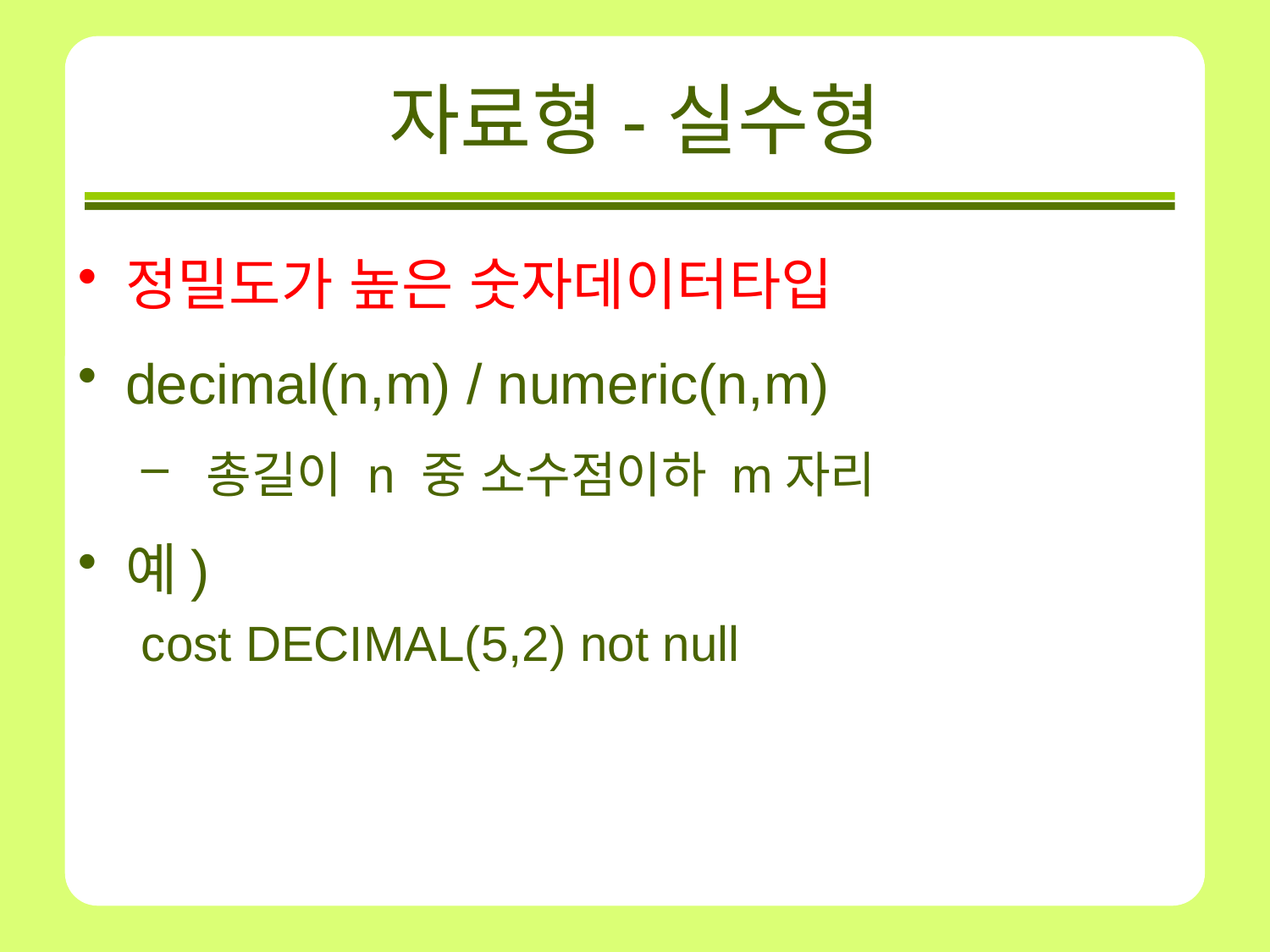

# 자료형-실수형
정밀도가 높은 숫자데이터타입
decimal(n,m) / numeric(n,m)
 총길이 n 중 소수점이하 m자리
예)
cost DECIMAL(5,2) not null